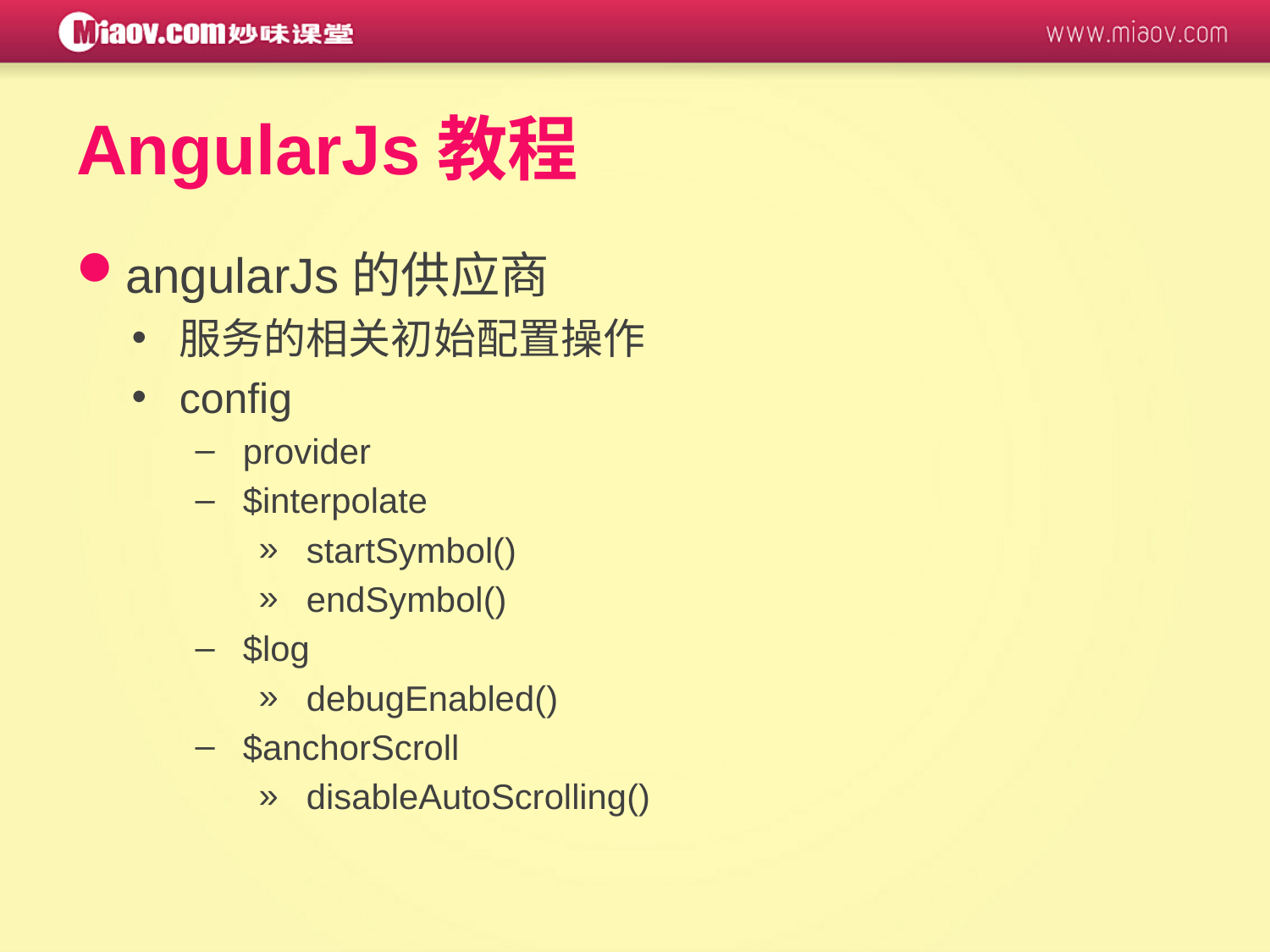

# AngularJs教程
angularJs的供应商
服务的相关初始配置操作
config
provider
$interpolate
startSymbol()
endSymbol()
$log
debugEnabled()
$anchorScroll
disableAutoScrolling()